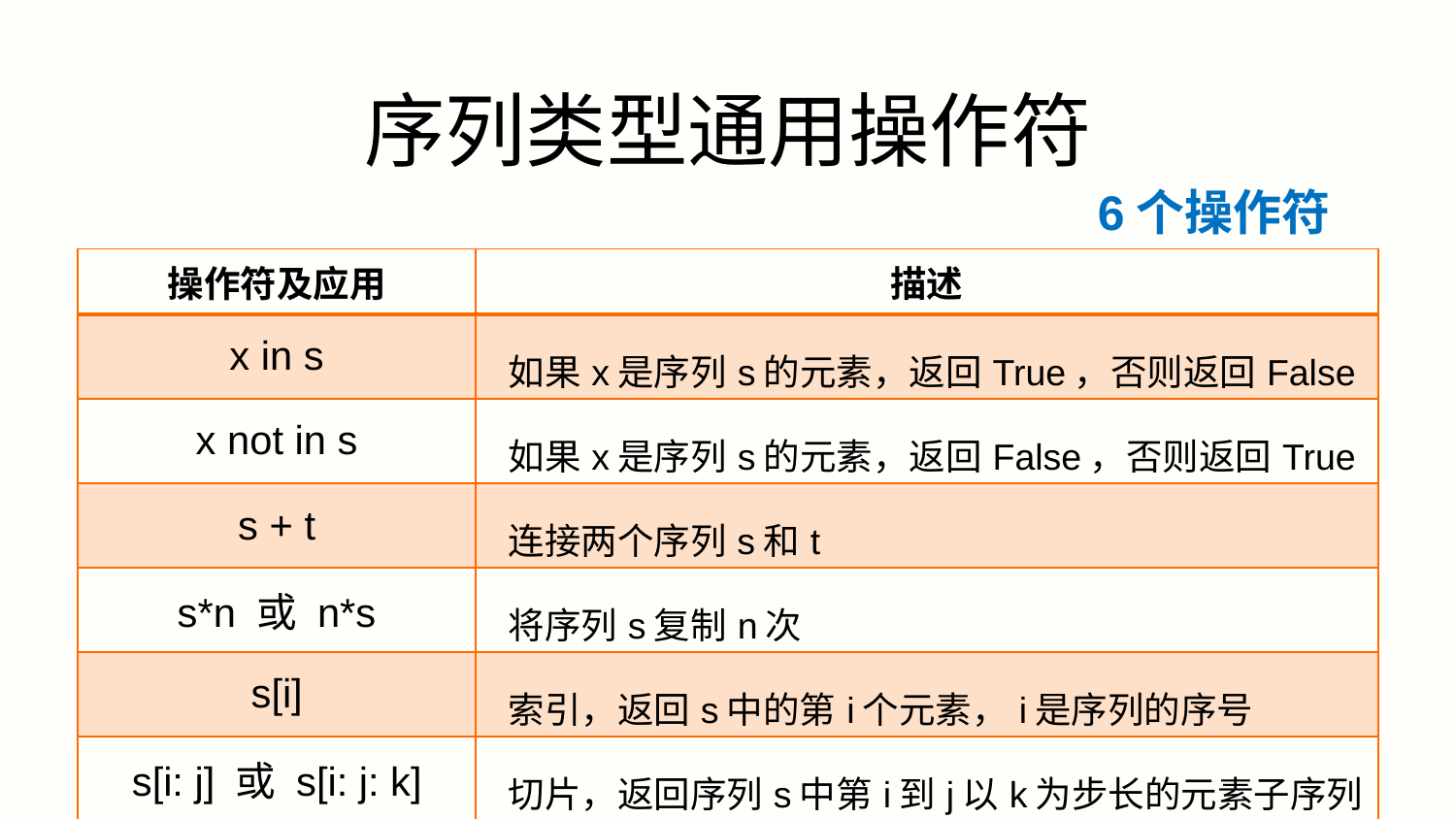

序列类型通用操作符
6个操作符
| 操作符及应用 | 描述 |
| --- | --- |
| x in s | 如果x是序列s的元素，返回True，否则返回False |
| x not in s | 如果x是序列s的元素，返回False，否则返回True |
| s + t | 连接两个序列s和t |
| s\*n 或 n\*s | 将序列s复制n次 |
| s[i] | 索引，返回s中的第i个元素，i是序列的序号 |
| s[i: j] 或 s[i: j: k] | 切片，返回序列s中第i到j以k为步长的元素子序列 |
32